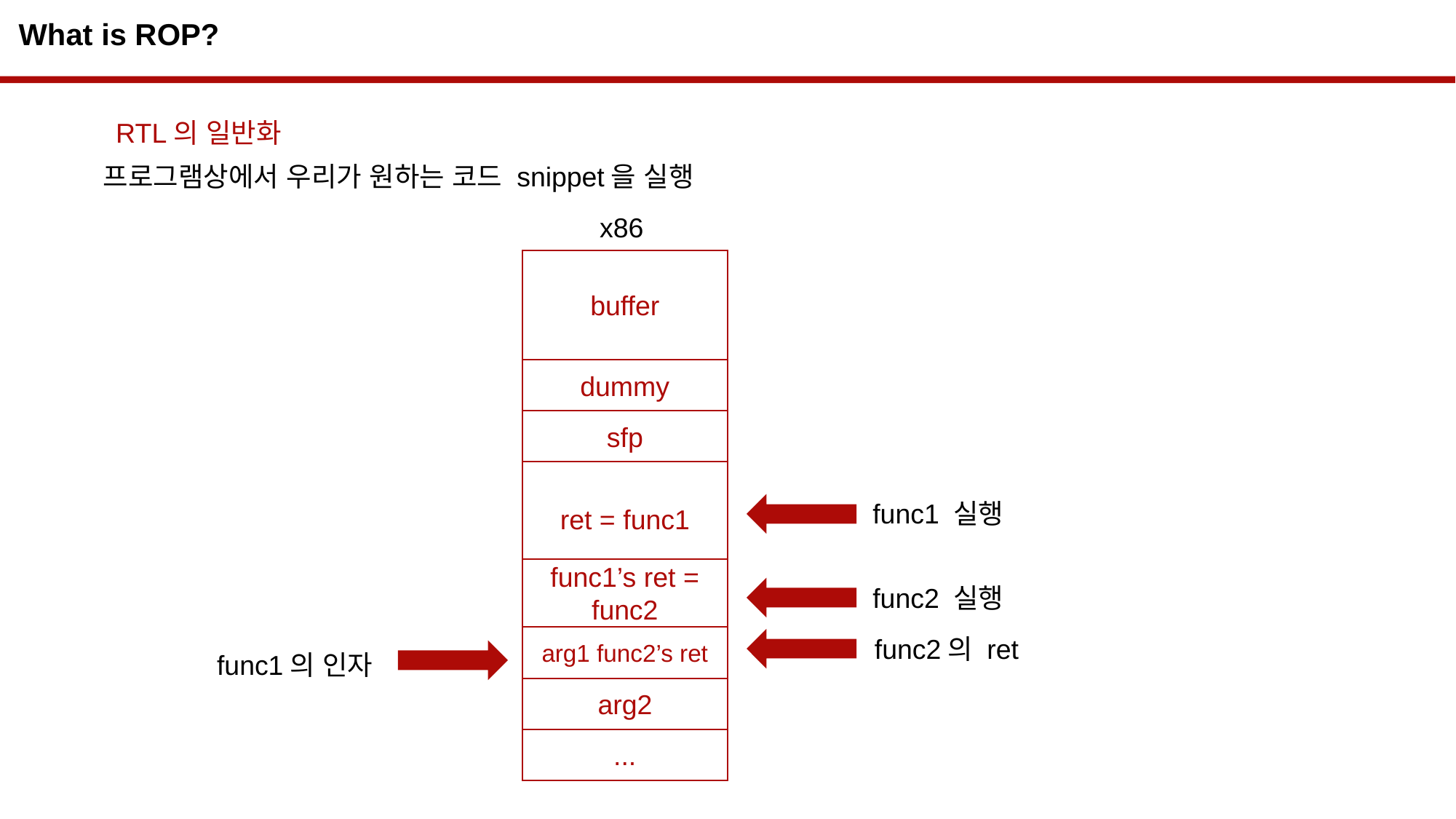

What is ROP?

RTL의 일반화
프로그램상에서 우리가 원하는 코드 snippet을 실행
x86
buffer
dummy
sfp
ret = func1
func1 실행

func1’s ret = func2
func2 실행

func2의 ret
arg1 func2’s ret

func1의 인자
arg2
...